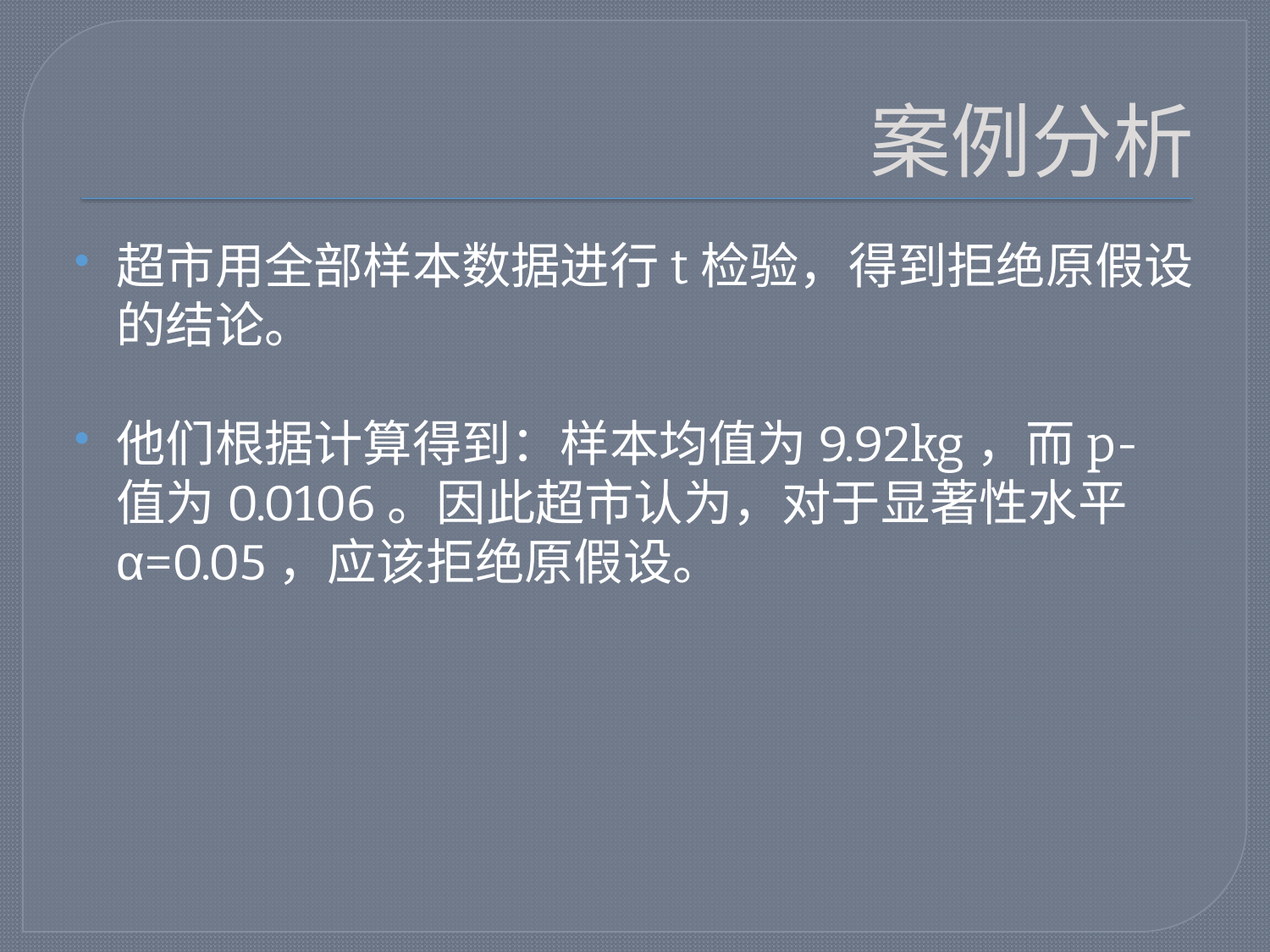

# 案例分析
超市用全部样本数据进行t检验，得到拒绝原假设的结论。

他们根据计算得到：样本均值为9.92kg，而p-值为0.0106。因此超市认为，对于显著性水平α=0.05，应该拒绝原假设。